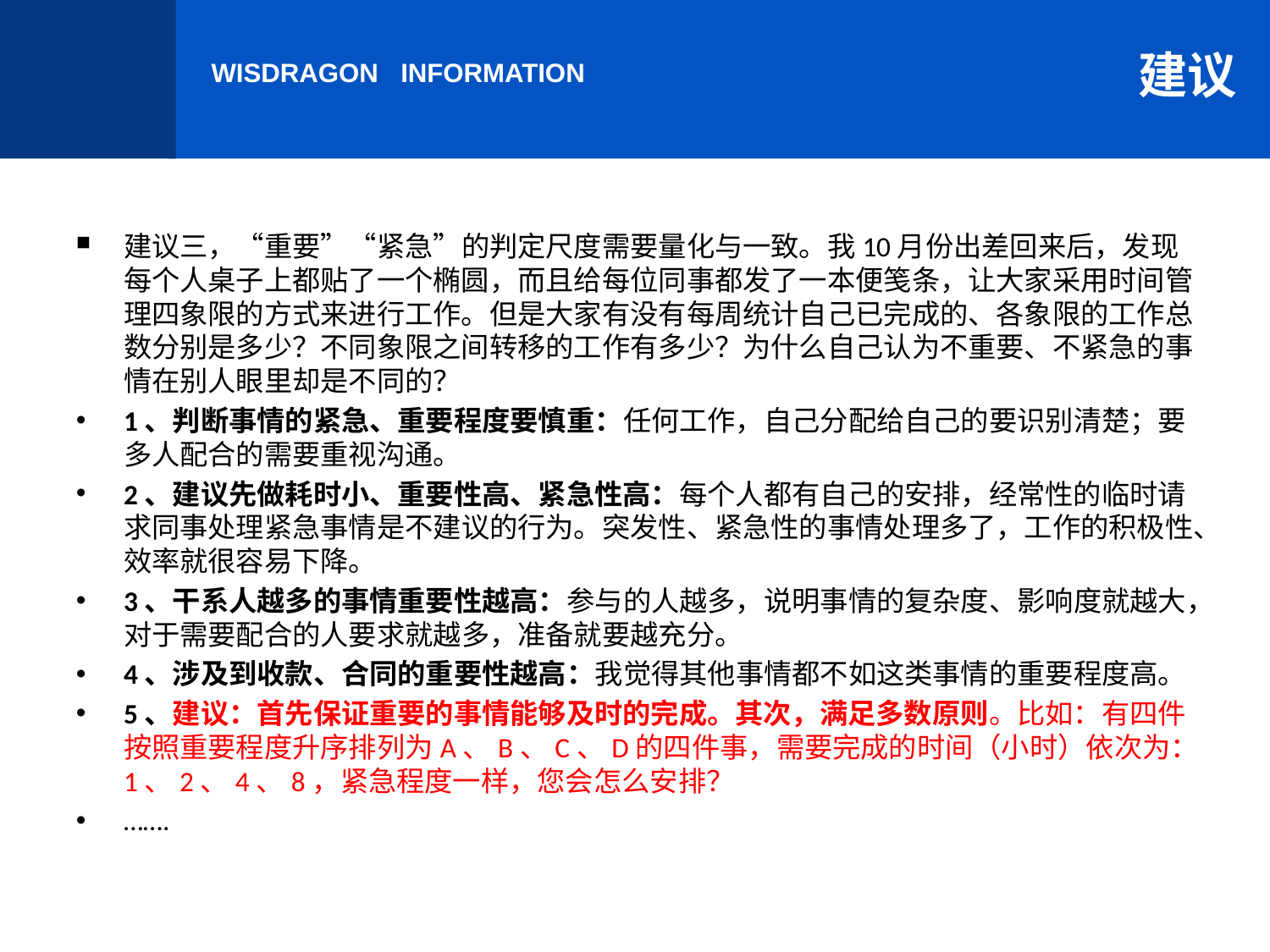

建议
建议三，“重要”“紧急”的判定尺度需要量化与一致。我10月份出差回来后，发现每个人桌子上都贴了一个椭圆，而且给每位同事都发了一本便笺条，让大家采用时间管理四象限的方式来进行工作。但是大家有没有每周统计自己已完成的、各象限的工作总数分别是多少？不同象限之间转移的工作有多少？为什么自己认为不重要、不紧急的事情在别人眼里却是不同的？
1、判断事情的紧急、重要程度要慎重：任何工作，自己分配给自己的要识别清楚；要多人配合的需要重视沟通。
2、建议先做耗时小、重要性高、紧急性高：每个人都有自己的安排，经常性的临时请求同事处理紧急事情是不建议的行为。突发性、紧急性的事情处理多了，工作的积极性、效率就很容易下降。
3、干系人越多的事情重要性越高：参与的人越多，说明事情的复杂度、影响度就越大，对于需要配合的人要求就越多，准备就要越充分。
4、涉及到收款、合同的重要性越高：我觉得其他事情都不如这类事情的重要程度高。
5、建议：首先保证重要的事情能够及时的完成。其次，满足多数原则。比如：有四件按照重要程度升序排列为A、B、C、D的四件事，需要完成的时间（小时）依次为：1、2、4、8，紧急程度一样，您会怎么安排？
…….